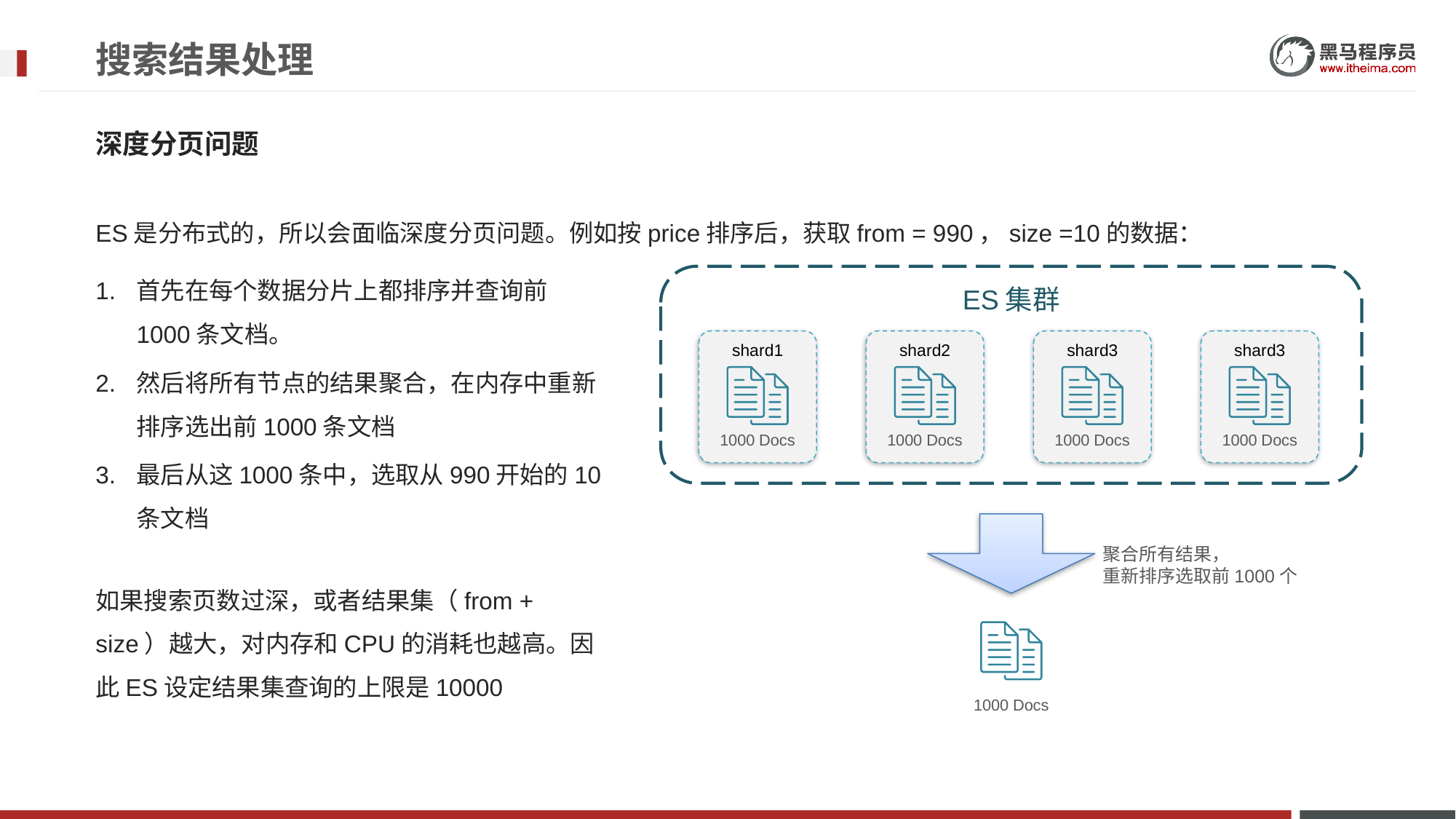

# 搜索结果处理
深度分页问题
ES是分布式的，所以会面临深度分页问题。例如按price排序后，获取from = 990，size =10的数据：

首先在每个数据分片上都排序并查询前1000条文档。
然后将所有节点的结果聚合，在内存中重新排序选出前1000条文档
最后从这1000条中，选取从990开始的10条文档

ES集群
shard1

1000 Docs
shard2

1000 Docs
shard3

1000 Docs
shard3

1000 Docs

聚合所有结果，
重新排序选取前1000个
如果搜索页数过深，或者结果集（from + size）越大，对内存和CPU的消耗也越高。因此ES设定结果集查询的上限是10000

1000 Docs